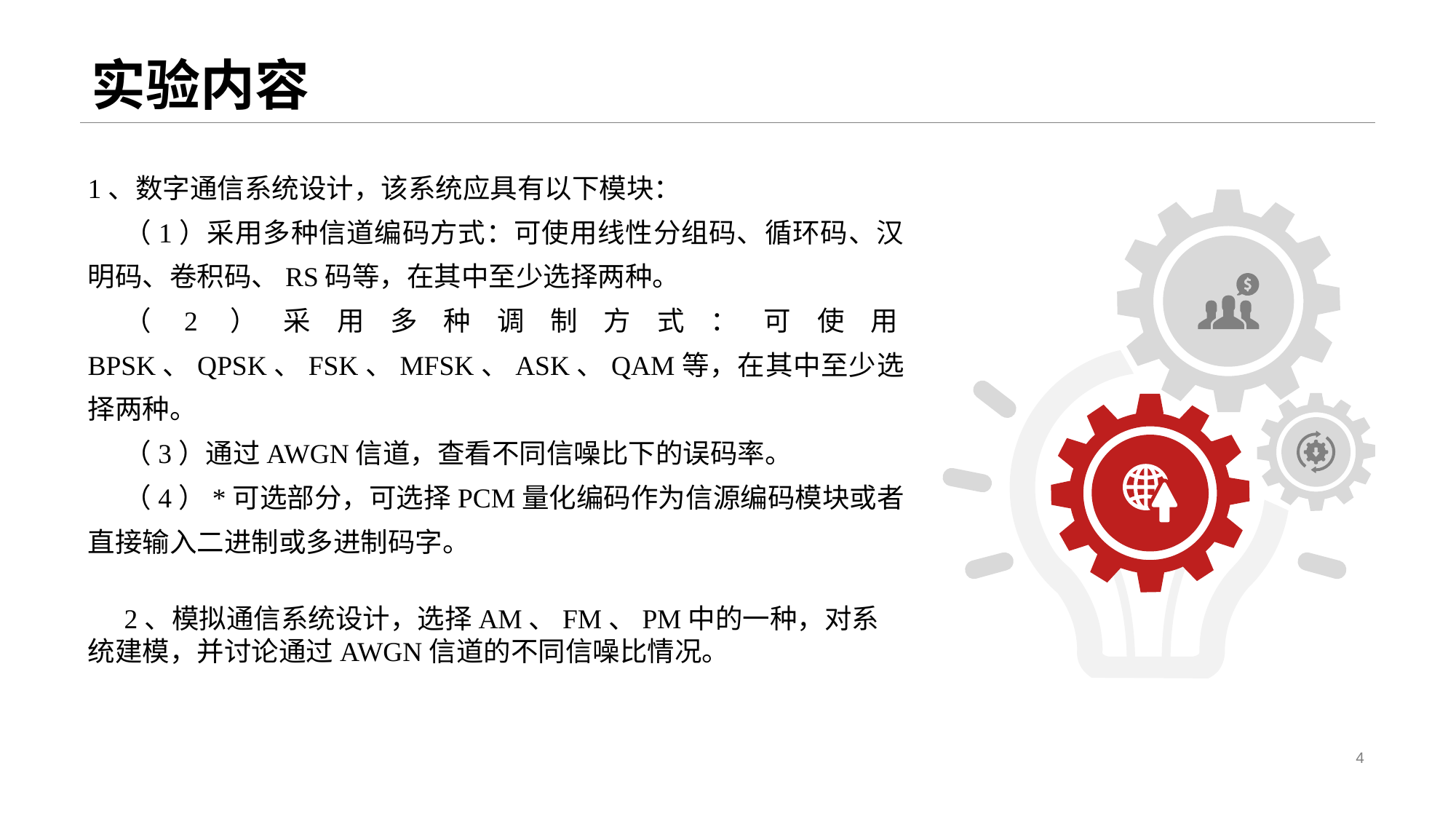

# 实验内容
1、数字通信系统设计，该系统应具有以下模块：
（1）采用多种信道编码方式：可使用线性分组码、循环码、汉明码、卷积码、RS码等，在其中至少选择两种。
（2）采用多种调制方式：可使用BPSK、QPSK、FSK、MFSK、ASK、QAM等，在其中至少选择两种。
（3）通过AWGN信道，查看不同信噪比下的误码率。
（4）*可选部分，可选择PCM量化编码作为信源编码模块或者直接输入二进制或多进制码字。

2、模拟通信系统设计，选择AM、FM、PM中的一种，对系统建模，并讨论通过AWGN信道的不同信噪比情况。

4